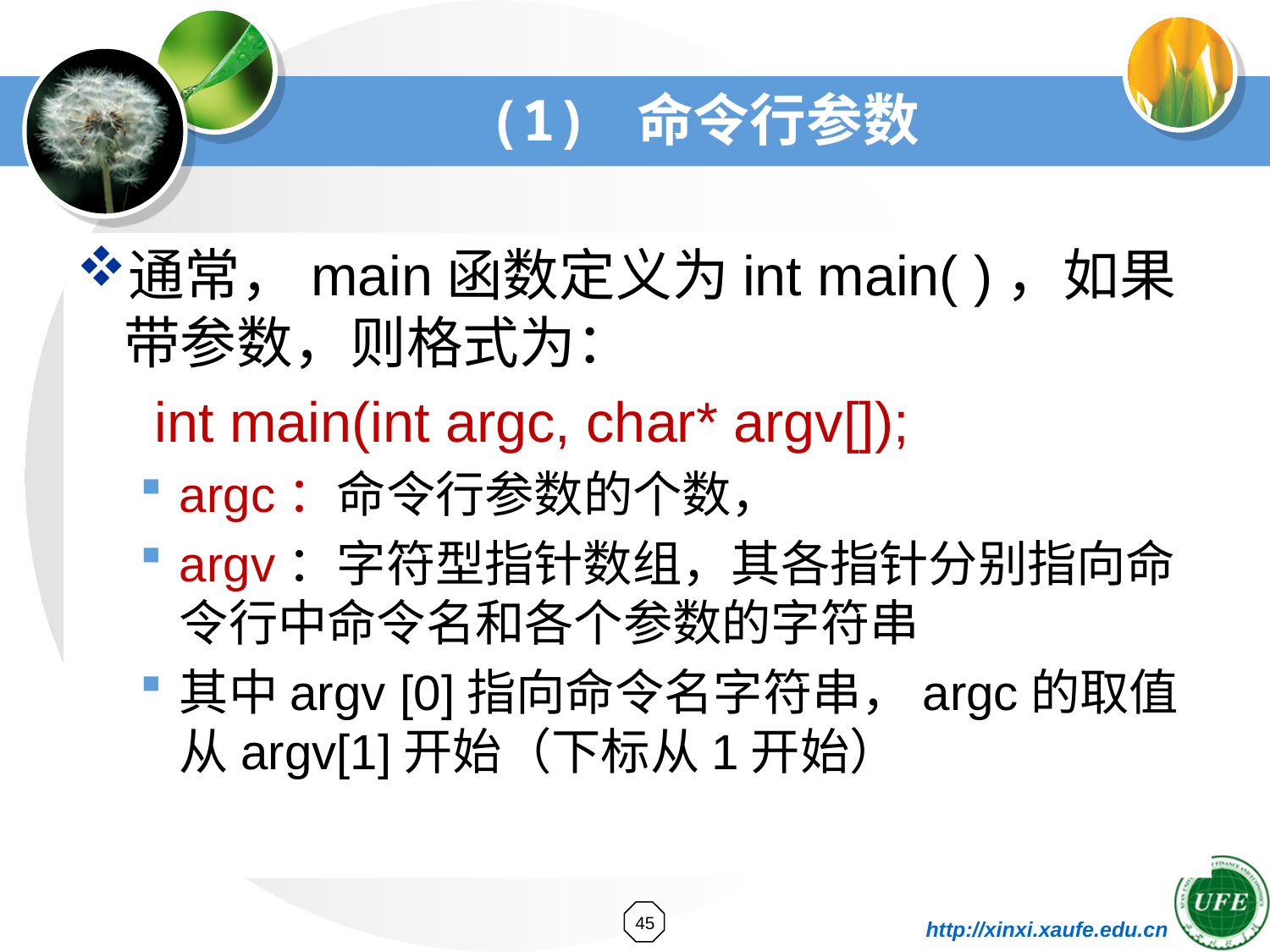

# (1) 命令行参数
通常，main函数定义为int main( )，如果带参数，则格式为：
     int main(int argc, char* argv[]);
argc：命令行参数的个数，
argv：字符型指针数组，其各指针分别指向命令行中命令名和各个参数的字符串
其中argv [0]指向命令名字符串，argc的取值从argv[1]开始（下标从1开始）
45
http://xinxi.xaufe.edu.cn